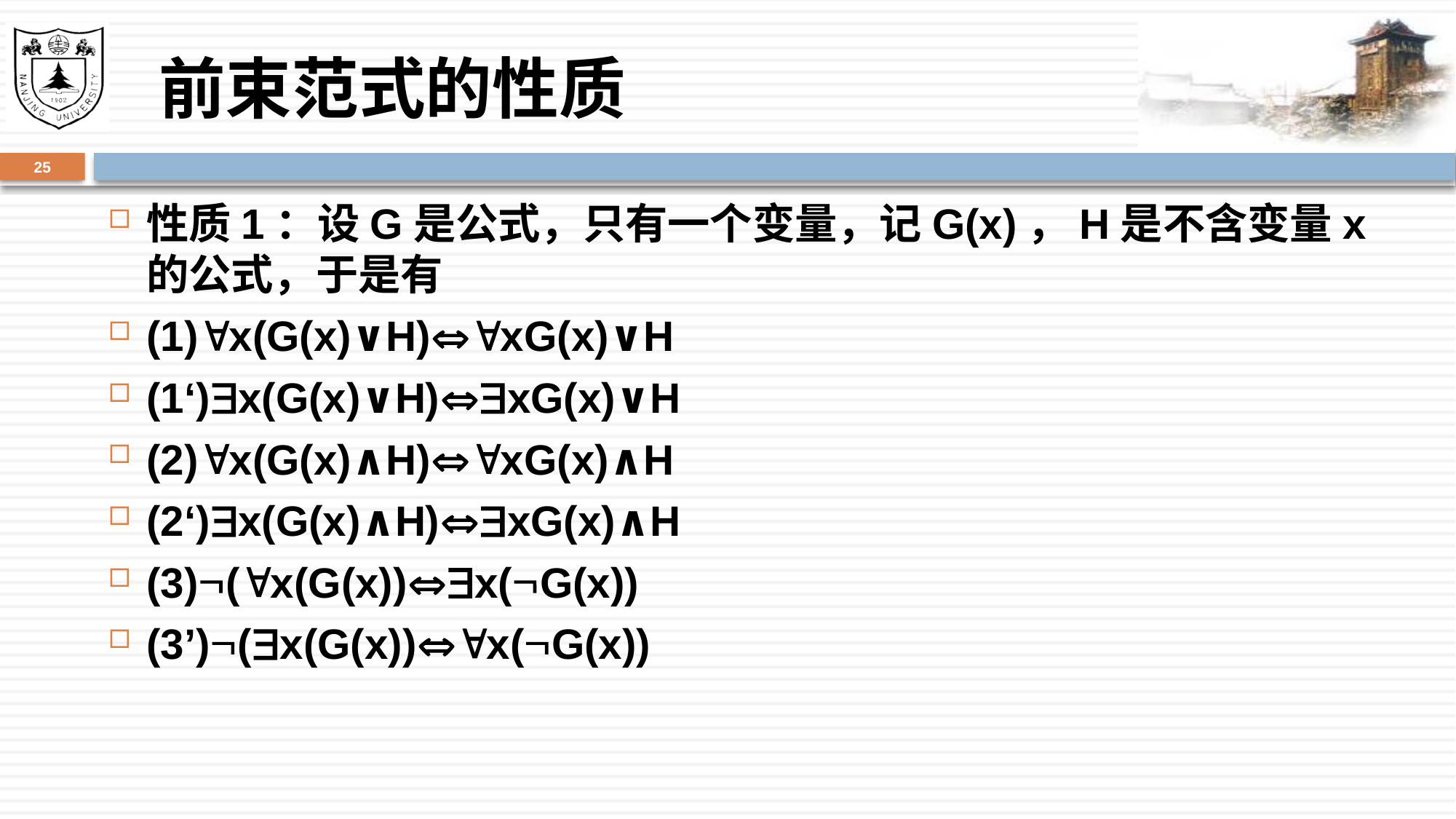

# 前束范式的性质
25
性质1：设G是公式，只有一个变量，记G(x)，H是不含变量x的公式，于是有
(1)∀x(G(x)∨H)⇔∀xG(x)∨H
(1‘)∃x(G(x)∨H)⇔∃xG(x)∨H
(2)∀x(G(x)∧H)⇔∀xG(x)∧H
(2‘)∃x(G(x)∧H)⇔∃xG(x)∧H
(3)¬(∀x(G(x))⇔∃x(¬G(x))
(3’)¬(∃x(G(x))⇔∀x(¬G(x))